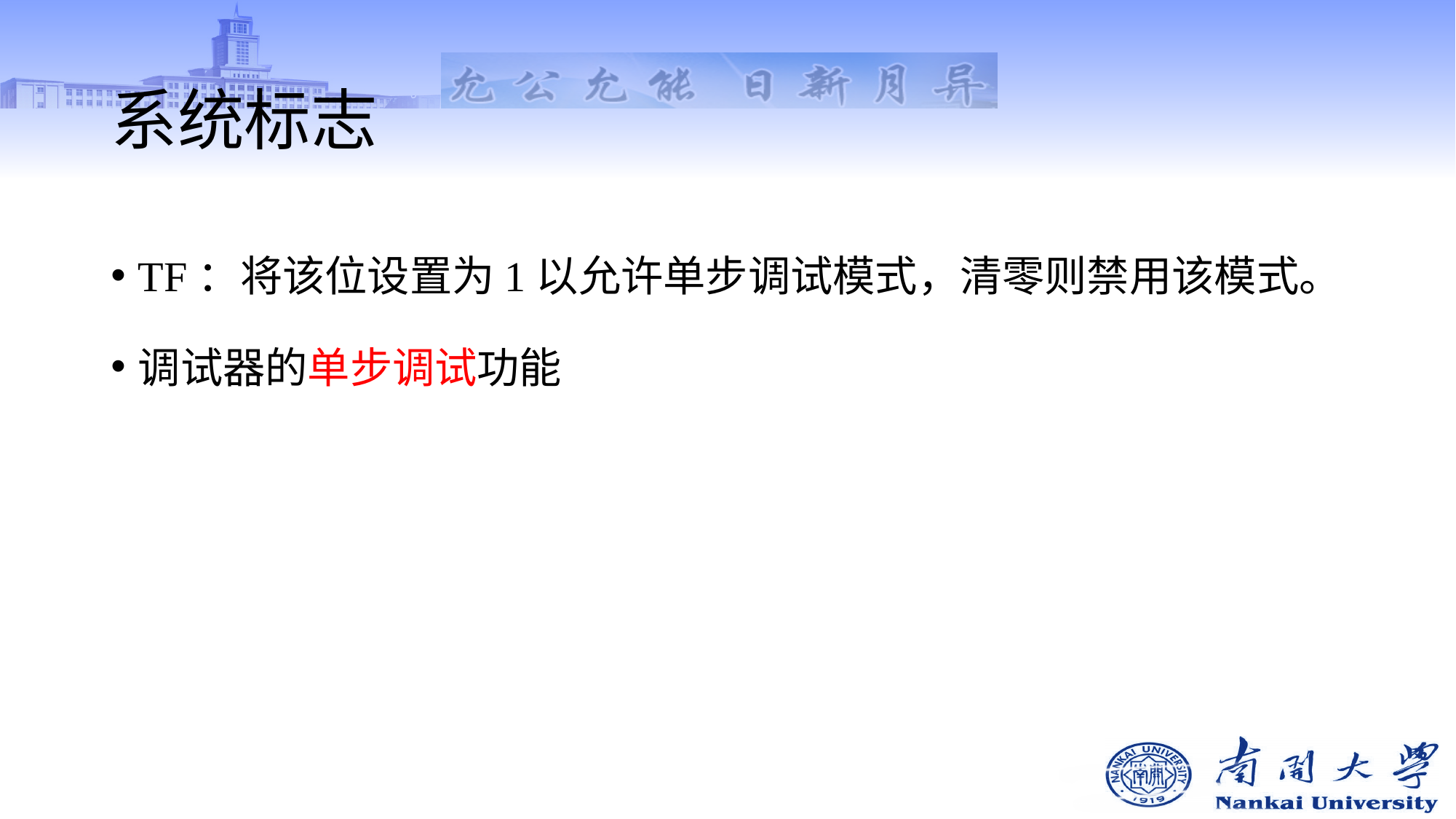

# 系统标志
TF：将该位设置为1以允许单步调试模式，清零则禁用该模式。
调试器的单步调试功能